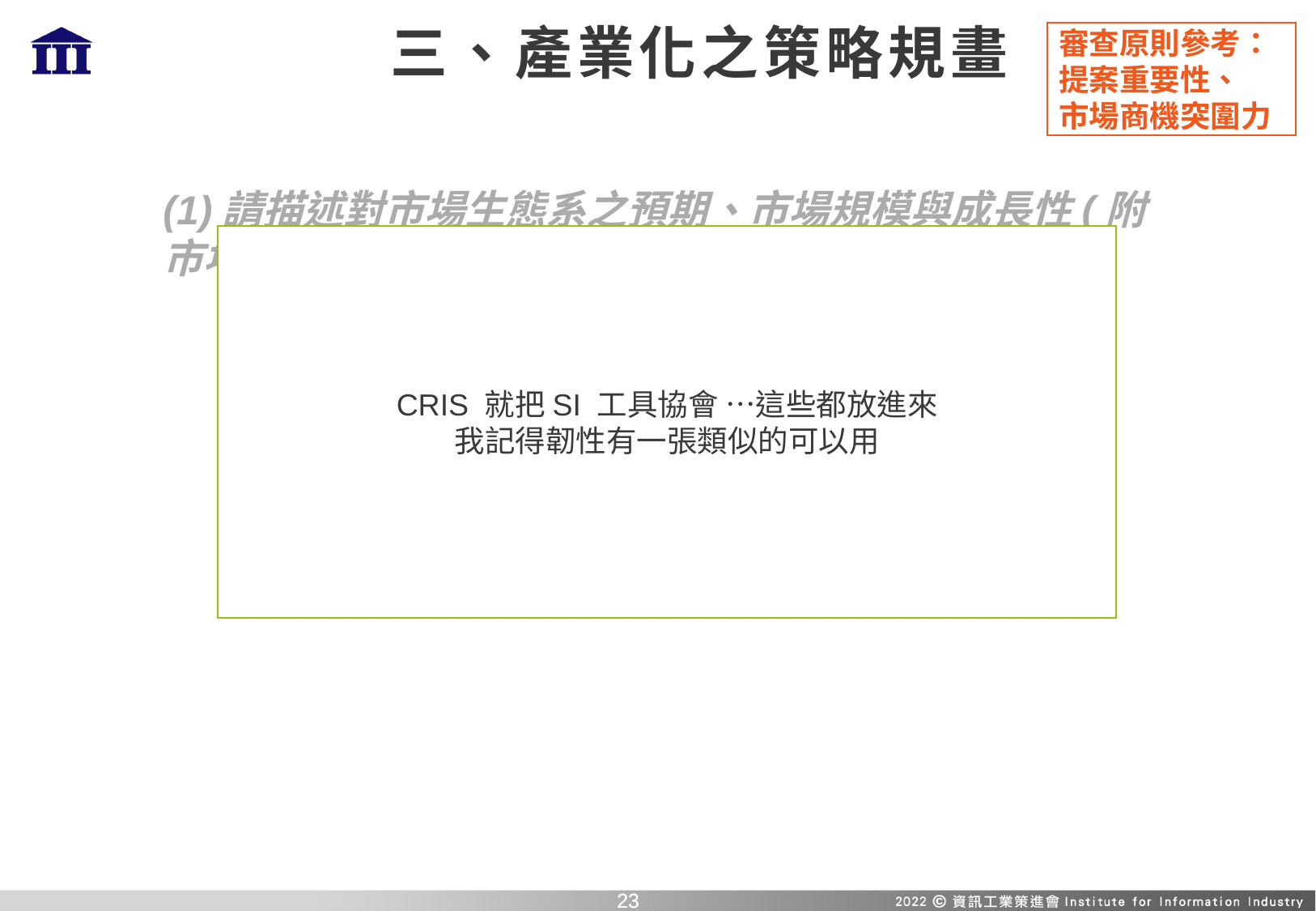

# 三、產業化之策略規畫
審查原則參考：
提案重要性、
市場商機突圍力
(1)請描述對市場生態系之預期、市場規模與成長性(附市場調查者尤佳)
CRIS 就把SI 工具協會 …這些都放進來
我記得韌性有一張類似的可以用